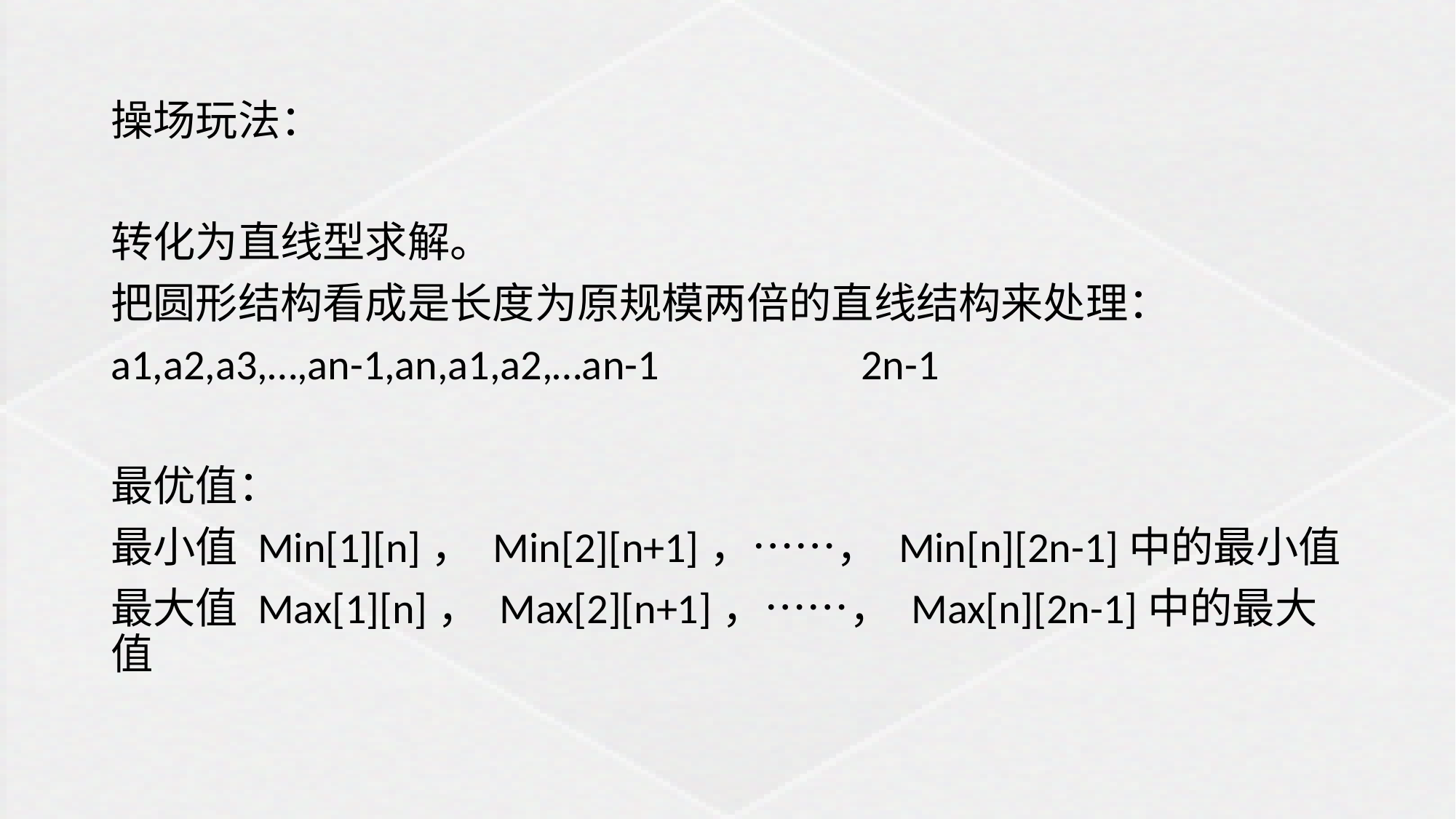

操场玩法：

转化为直线型求解。
把圆形结构看成是长度为原规模两倍的直线结构来处理：
a1,a2,a3,…,an-1,an,a1,a2,…an-1                     2n-1

最优值：
最小值 Min[1][n]， Min[2][n+1]，……， Min[n][2n-1]中的最小值
最大值 Max[1][n]， Max[2][n+1]，……， Max[n][2n-1]中的最大值